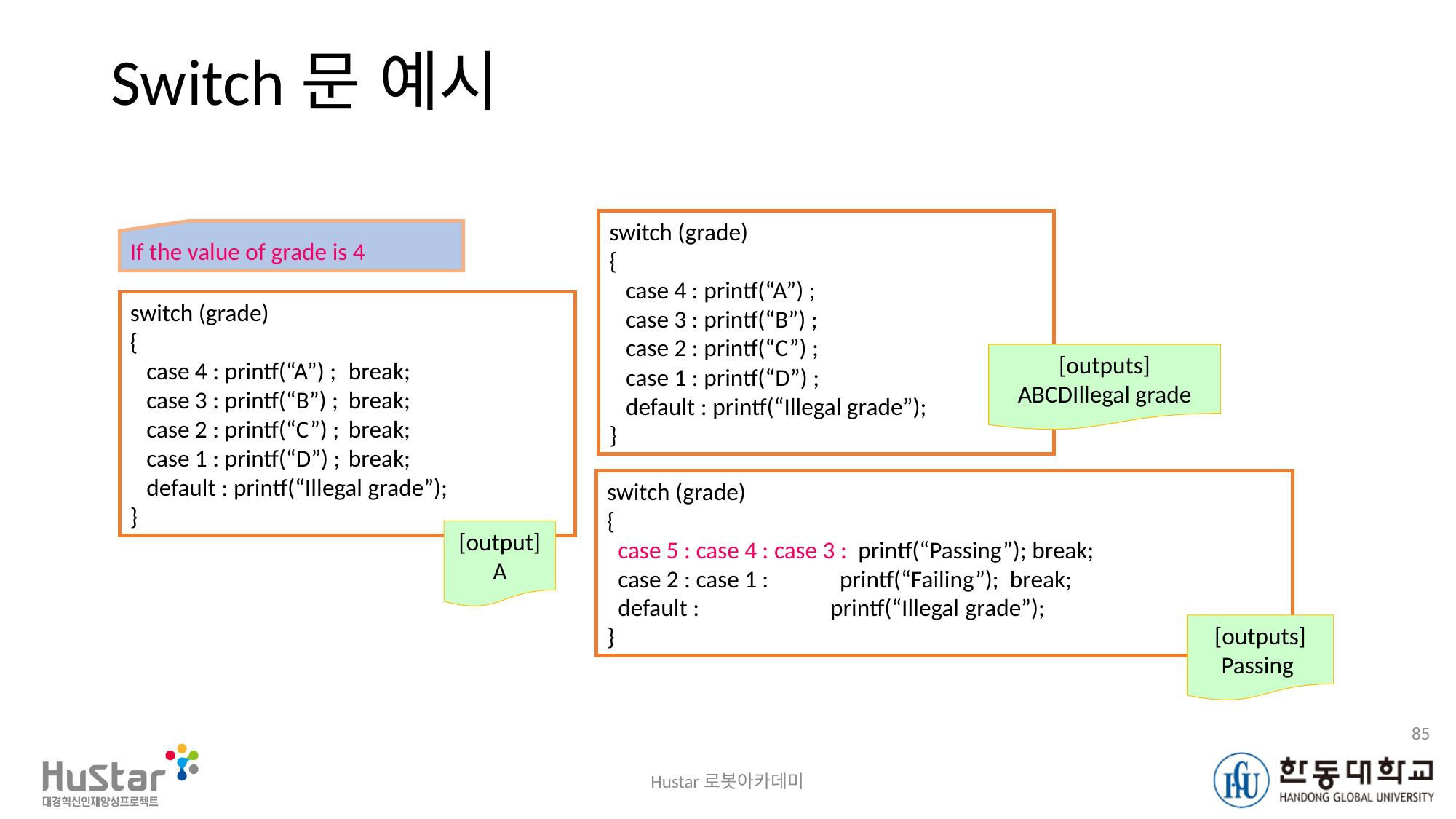

# Switch문 예시

switch (grade)
{
   case 4 : printf(“A”) ;
   case 3 : printf(“B”) ;
   case 2 : printf(“C”) ;
   case 1 : printf(“D”) ;
   default : printf(“Illegal grade”);
}
If the value of grade is 4
switch (grade)
{
   case 4 : printf(“A”) ;	break;
   case 3 : printf(“B”) ;	break;
   case 2 : printf(“C”) ;	break;
   case 1 : printf(“D”) ;	break;
   default : printf(“Illegal grade”);
}
[outputs]
ABCDIllegal grade
switch (grade)
{
  case 5 : case 4 : case 3 :  printf(“Passing”); break;
  case 2 : case 1 :             printf(“Failing”);  break;
  default :                        printf(“Illegal grade”);
}
[output]
A
[outputs]
Passing
85
Hustar로봇아카데미